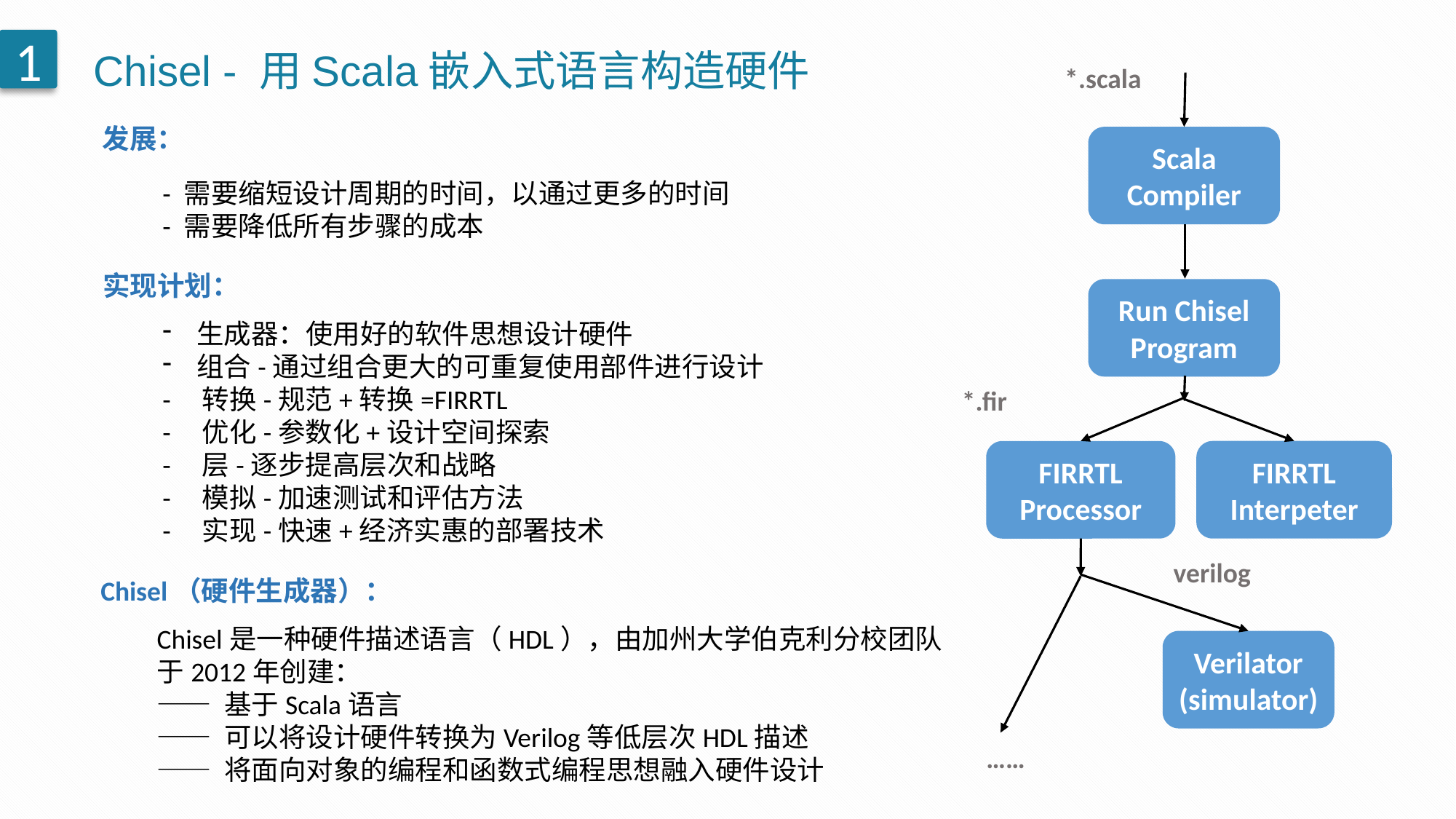

Chisel - 用Scala嵌入式语言构造硬件
1
*.scala
发展：
Scala Compiler
- 需要缩短设计周期的时间，以通过更多的时间
- 需要降低所有步骤的成本
实现计划：
Run Chisel Program
生成器：使用好的软件思想设计硬件
组合-通过组合更大的可重复使用部件进行设计
-    转换-规范+转换=FIRRTL
-    优化-参数化+设计空间探索
-    层-逐步提高层次和战略
-    模拟-加速测试和评估方法
-    实现-快速+经济实惠的部署技术
*.fir
FIRRTL Interpeter
FIRRTL Processor
verilog
Chisel（硬件生成器）：
Chisel是一种硬件描述语言（HDL），由加州大学伯克利分校团队
于2012年创建：
—— 基于Scala语言
—— 可以将设计硬件转换为Verilog等低层次HDL描述
—— 将面向对象的编程和函数式编程思想融入硬件设计
Verilator (simulator)
……